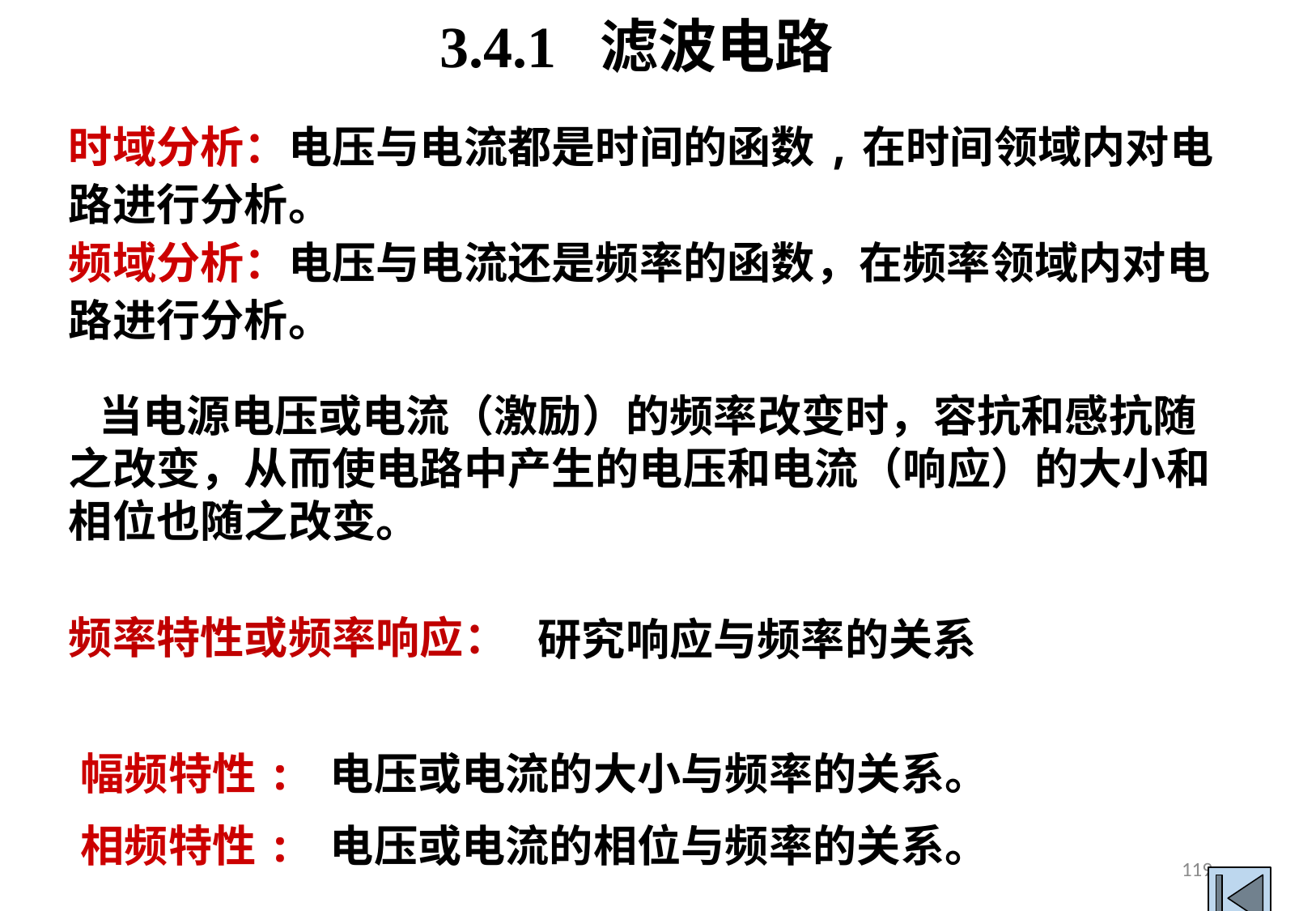

3.4.1  滤波电路
时域分析：电压与电流都是时间的函数,在时间领域内对电路进行分析。
频域分析：电压与电流还是频率的函数，在频率领域内对电路进行分析。
  当电源电压或电流（激励）的频率改变时，容抗和感抗随之改变，从而使电路中产生的电压和电流（响应）的大小和相位也随之改变。
研究响应与频率的关系
频率特性或频率响应：
幅频特性: 电压或电流的大小与频率的关系。
相频特性: 电压或电流的相位与频率的关系。
119